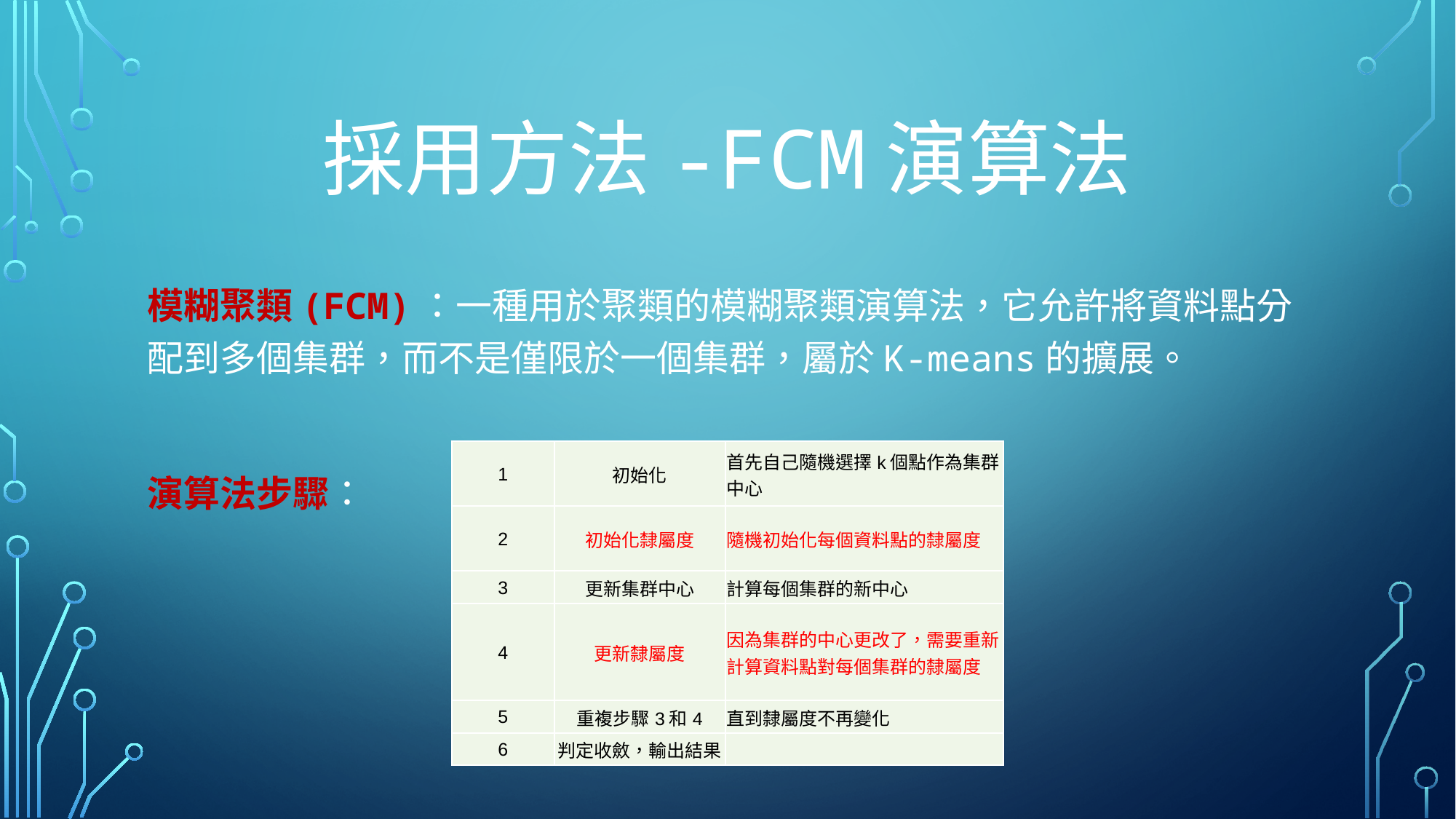

# 採用方法-FCM演算法
模糊聚類(FCM)：一種用於聚類的模糊聚類演算法，它允許將資料點分配到多個集群，而不是僅限於一個集群，屬於K-means的擴展。

演算法步驟：

| 1 | 初始化 | 首先自己隨機選擇k個點作為集群中心 |
| --- | --- | --- |
| 2 | 初始化隸屬度 | 隨機初始化每個資料點的隸屬度 |
| 3 | 更新集群中心 | 計算每個集群的新中心 |
| 4 | 更新隸屬度 | 因為集群的中心更改了，需要重新計算資料點對每個集群的隸屬度 |
| 5 | 重複步驟3和4 | 直到隸屬度不再變化 |
| 6 | 判定收斂，輸出結果 |  |